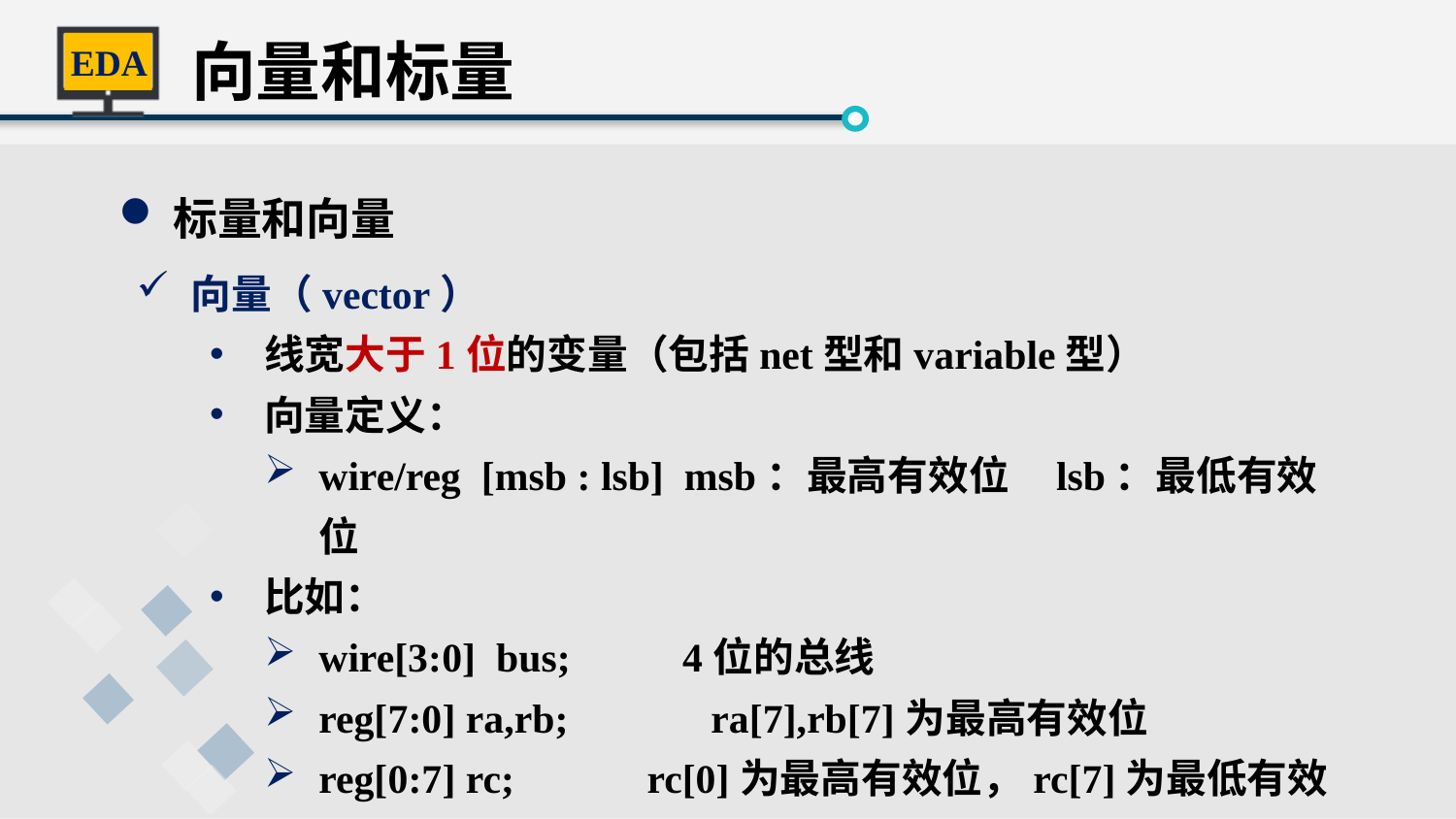

向量和标量
标量和向量
向量（vector）
线宽大于1位的变量（包括net型和variable型）
向量定义：
wire/reg  [msb : lsb]  msb：最高有效位    lsb：最低有效位
比如：
wire[3:0]  bus;           4位的总线
reg[7:0] ra,rb;              ra[7],rb[7]为最高有效位
reg[0:7] rc;             rc[0]为最高有效位，rc[7]为最低有效位